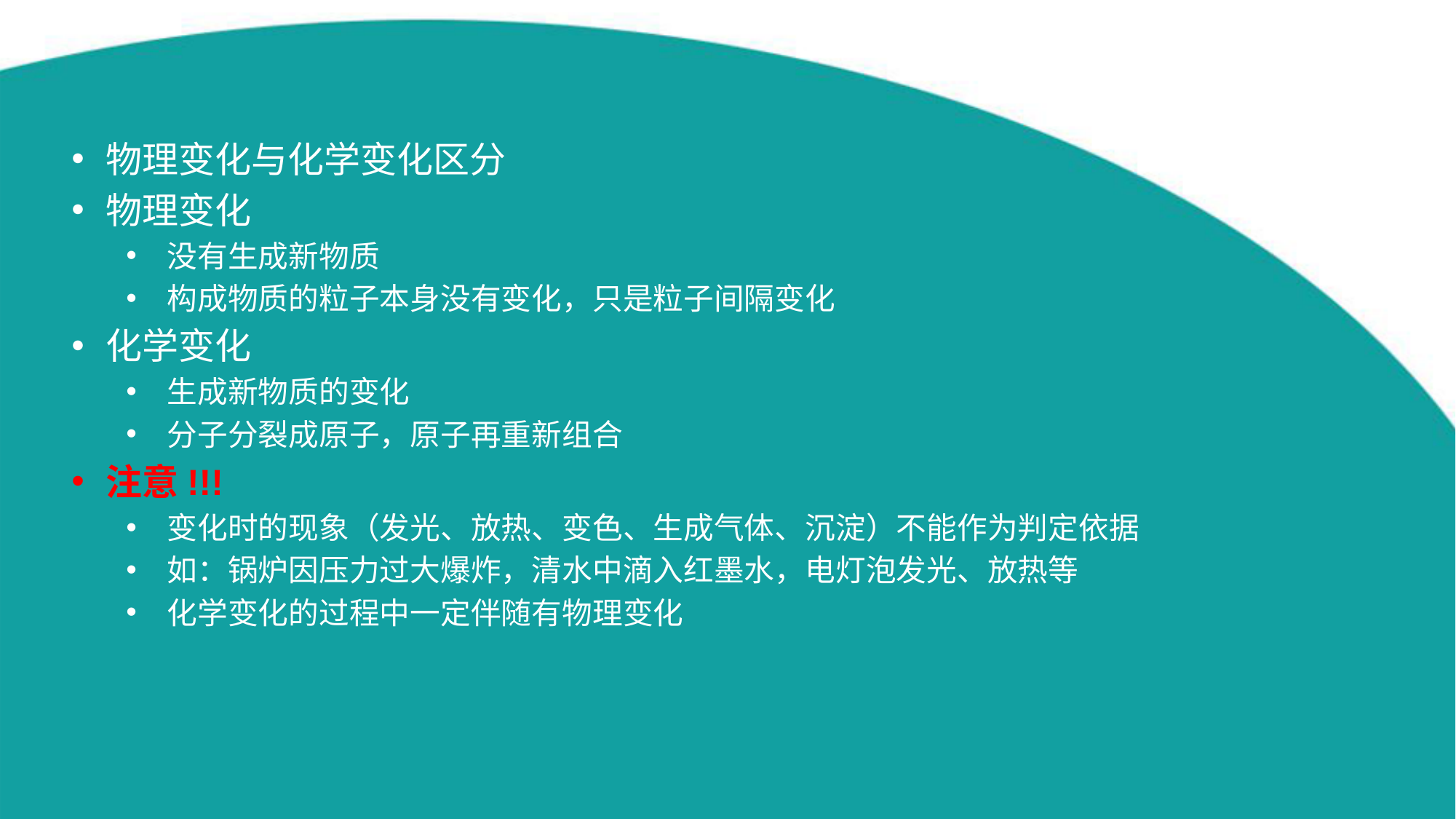

物理变化与化学变化区分
物理变化
没有生成新物质
构成物质的粒子本身没有变化，只是粒子间隔变化
化学变化
生成新物质的变化
分子分裂成原子，原子再重新组合
注意!!!
变化时的现象（发光、放热、变色、生成气体、沉淀）不能作为判定依据
如：锅炉因压力过大爆炸，清水中滴入红墨水，电灯泡发光、放热等
化学变化的过程中一定伴随有物理变化